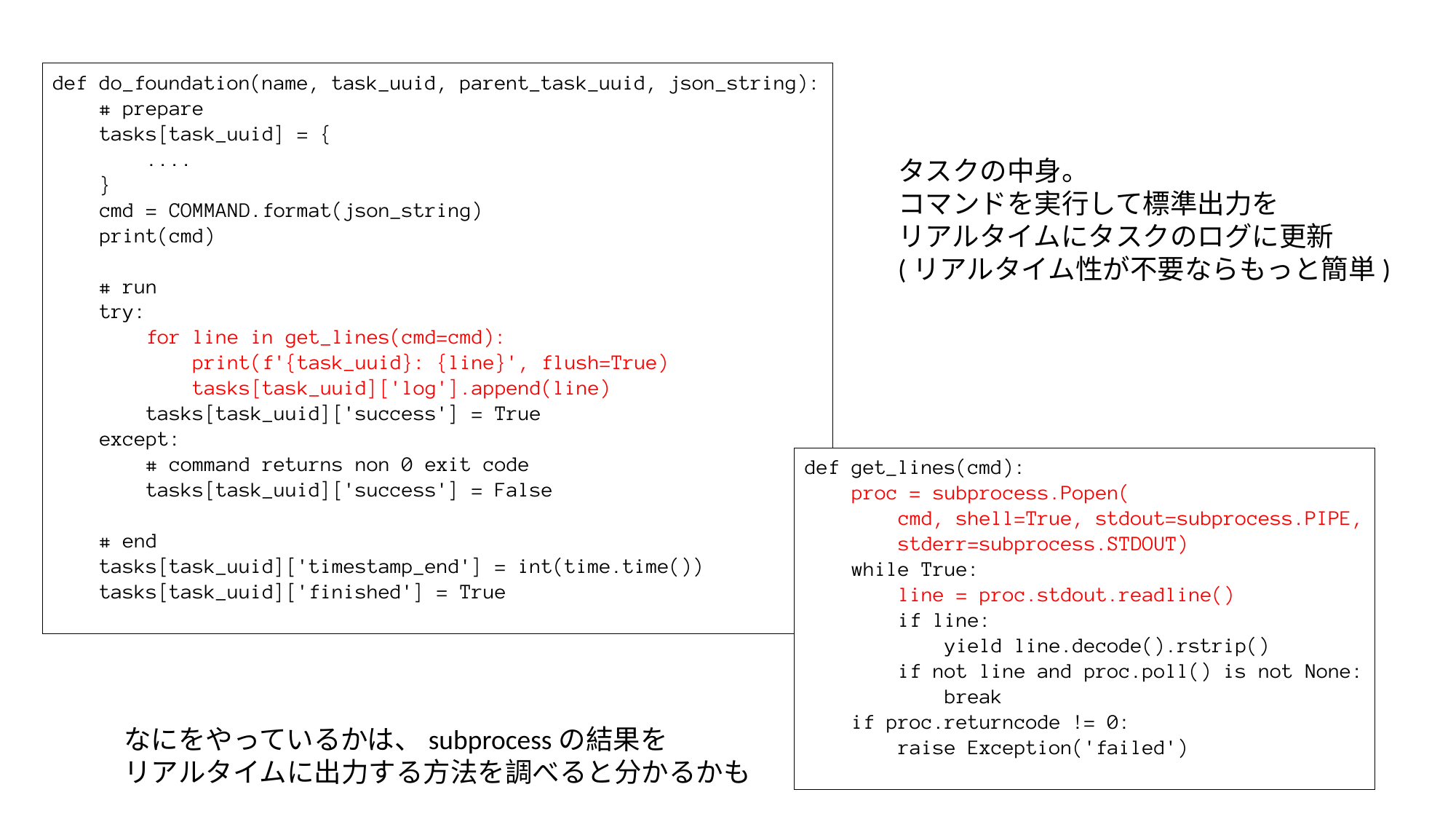

def do_foundation(name, task_uuid, parent_task_uuid, json_string):
    # prepare
    tasks[task_uuid] = {
        ....
    }
    cmd = COMMAND.format(json_string)
    print(cmd)

    # run
    try:
        for line in get_lines(cmd=cmd):
            print(f'{task_uuid}: {line}', flush=True)
            tasks[task_uuid]['log'].append(line)
        tasks[task_uuid]['success'] = True
    except:
        # command returns non 0 exit code
        tasks[task_uuid]['success'] = False

    # end
    tasks[task_uuid]['timestamp_end'] = int(time.time())
    tasks[task_uuid]['finished'] = True

タスクの中身。
コマンドを実行して標準出力を
リアルタイムにタスクのログに更新
(リアルタイム性が不要ならもっと簡単)
def get_lines(cmd):
    proc = subprocess.Popen(
        cmd, shell=True, stdout=subprocess.PIPE,
        stderr=subprocess.STDOUT)
    while True:
        line = proc.stdout.readline()
        if line:
            yield line.decode().rstrip()
        if not line and proc.poll() is not None:
            break
    if proc.returncode != 0:
        raise Exception('failed')

なにをやっているかは、subprocessの結果を
リアルタイムに出力する方法を調べると分かるかも